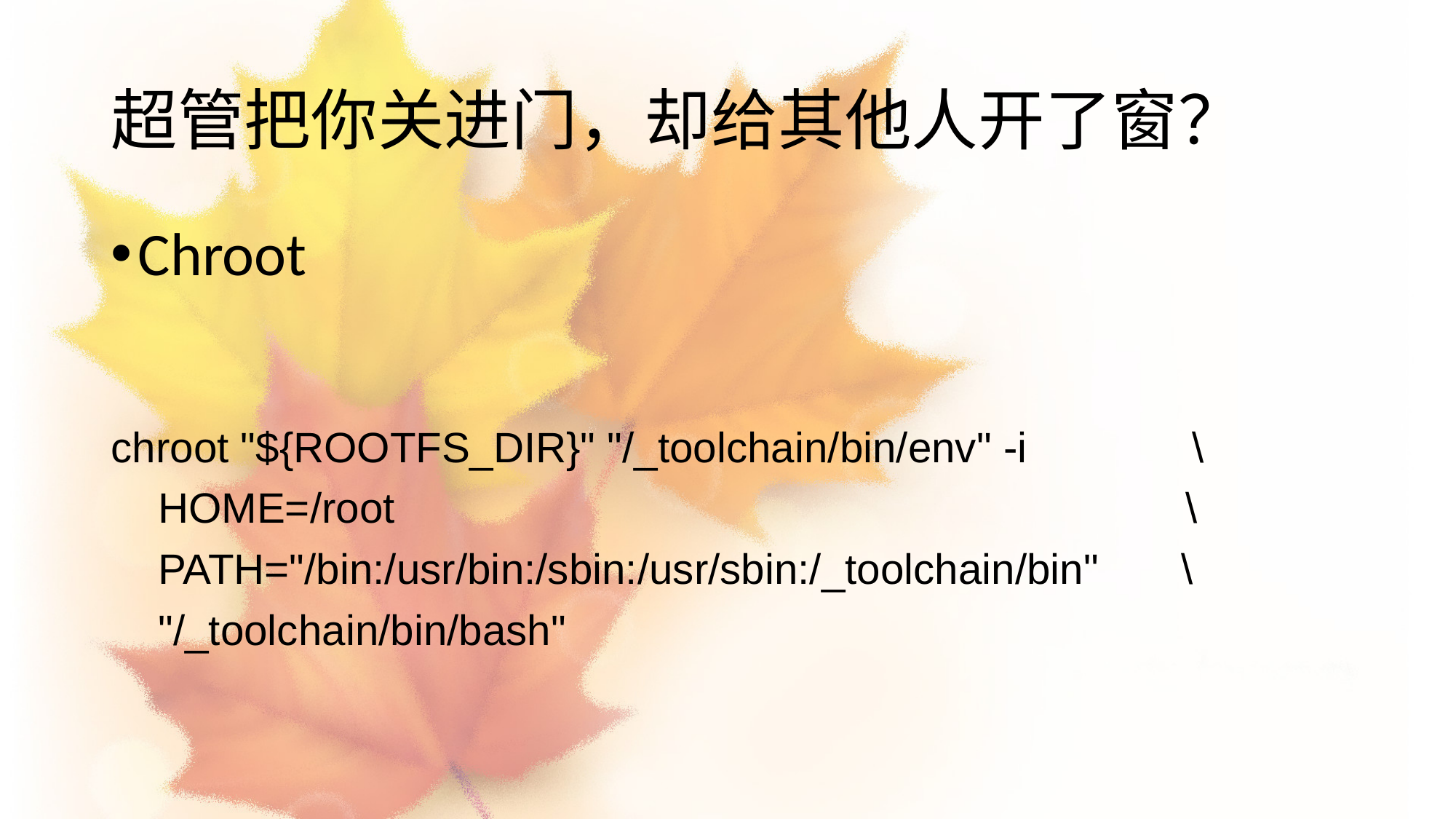

# 超管把你关进门，却给其他人开了窗？
Chroot

chroot "${ROOTFS_DIR}" "/_toolchain/bin/env" -i              \
    HOME=/root                                                                   \
    PATH="/bin:/usr/bin:/sbin:/usr/sbin:/_toolchain/bin"       \
    "/_toolchain/bin/bash"